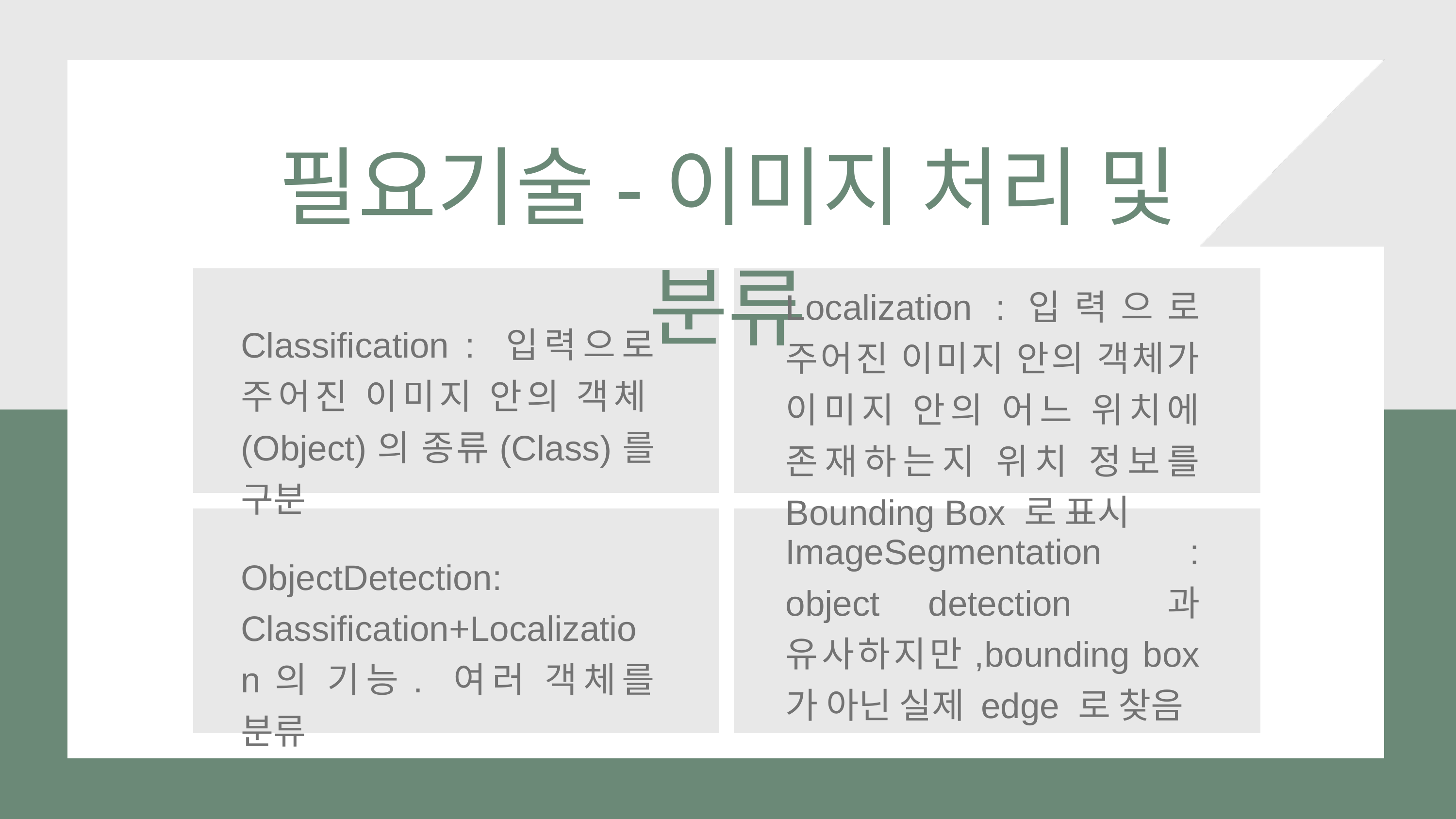

필요기술-이미지 처리 및 분류

Localization :입력으로 주어진 이미지 안의 객체가 이미지 안의 어느 위치에 존재하는지 위치 정보를 Bounding Box 로 표시
Classification : 입력으로 주어진 이미지 안의 객체(Object)의 종류(Class)를 구분

ImageSegmentation : object detection 과 유사하지만,bounding box 가 아닌 실제 edge 로 찾음
ObjectDetection: Classification+Localization의 기능. 여러 객체를 분류